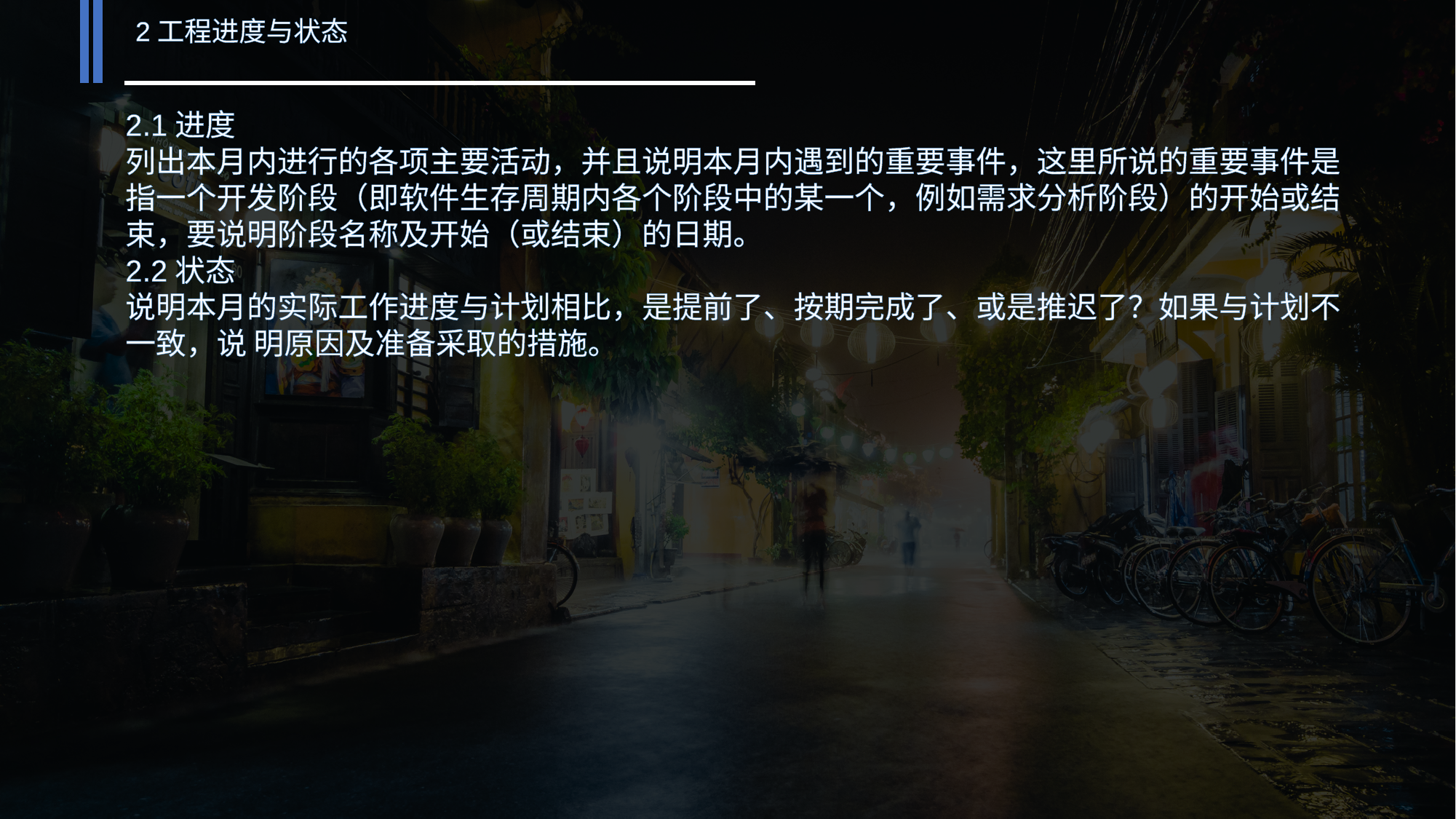

2工程进度与状态
2.1进度
列出本月内进行的各项主要活动，并且说明本月内遇到的重要事件，这里所说的重要事件是指一个开发阶段（即软件生存周期内各个阶段中的某一个，例如需求分析阶段）的开始或结束，要说明阶段名称及开始（或结束）的日期。
2.2状态
说明本月的实际工作进度与计划相比，是提前了、按期完成了、或是推迟了？如果与计划不一致，说 明原因及准备采取的措施。